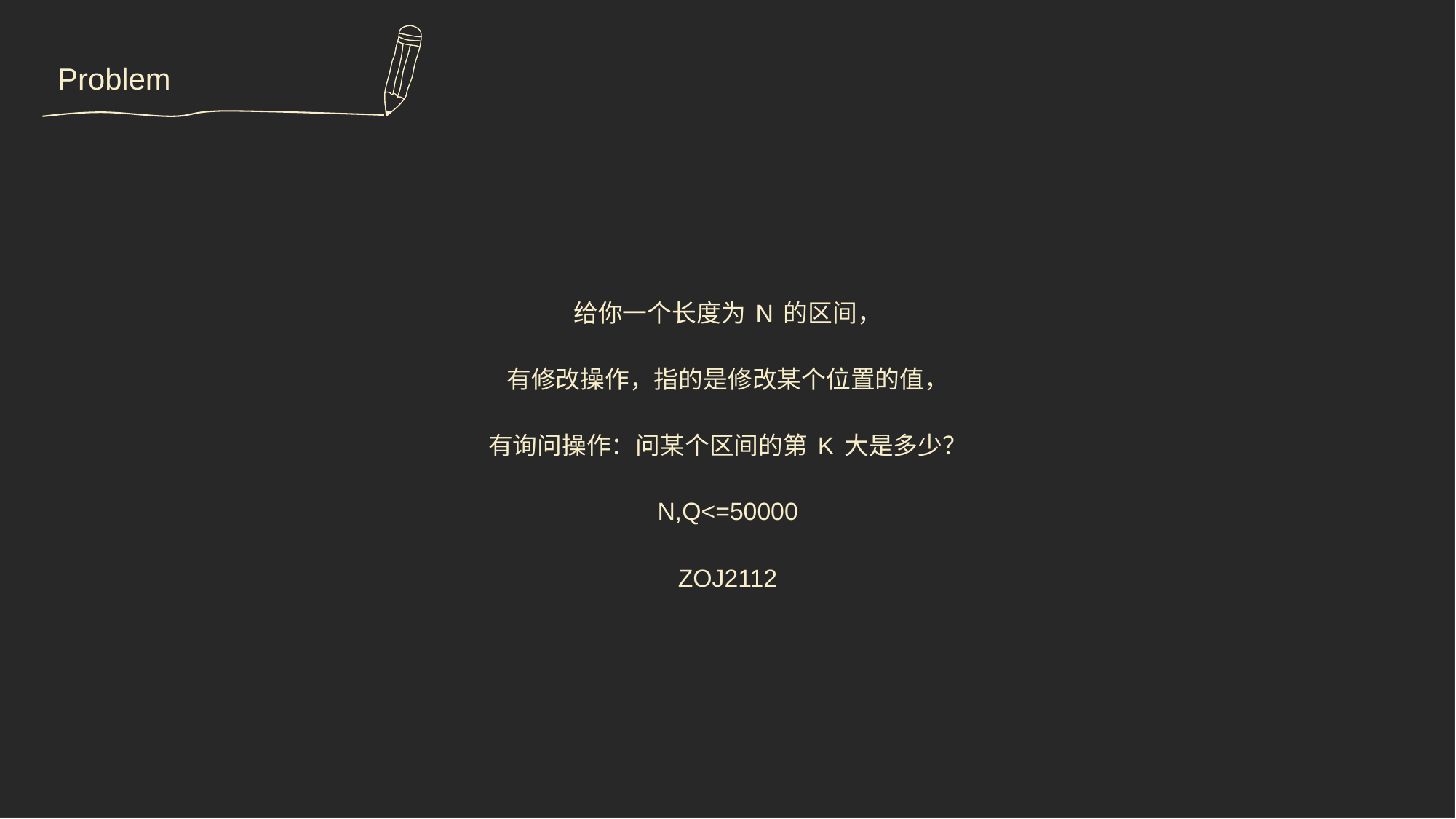

Problem

给你一个长度为N的区间，
有修改操作，指的是修改某个位置的值，
有询问操作：问某个区间的第K大是多少？
N,Q<=50000
ZOJ2112